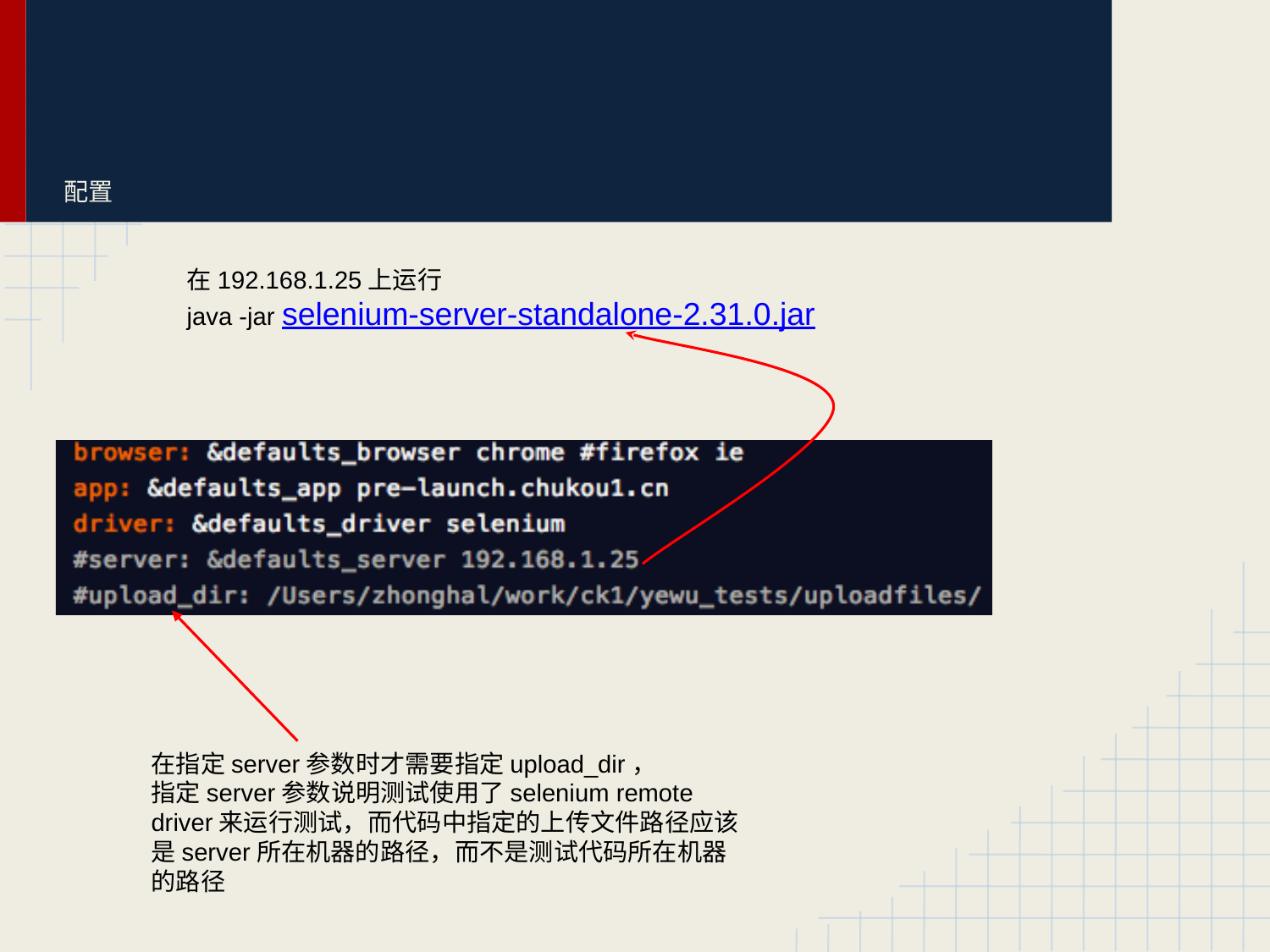

# 配置
在192.168.1.25上运行
java -jar selenium-server-standalone-2.31.0.jar

在指定server参数时才需要指定upload_dir，
指定server参数说明测试使用了selenium remote driver来运行测试，而代码中指定的上传文件路径应该是server所在机器的路径，而不是测试代码所在机器的路径